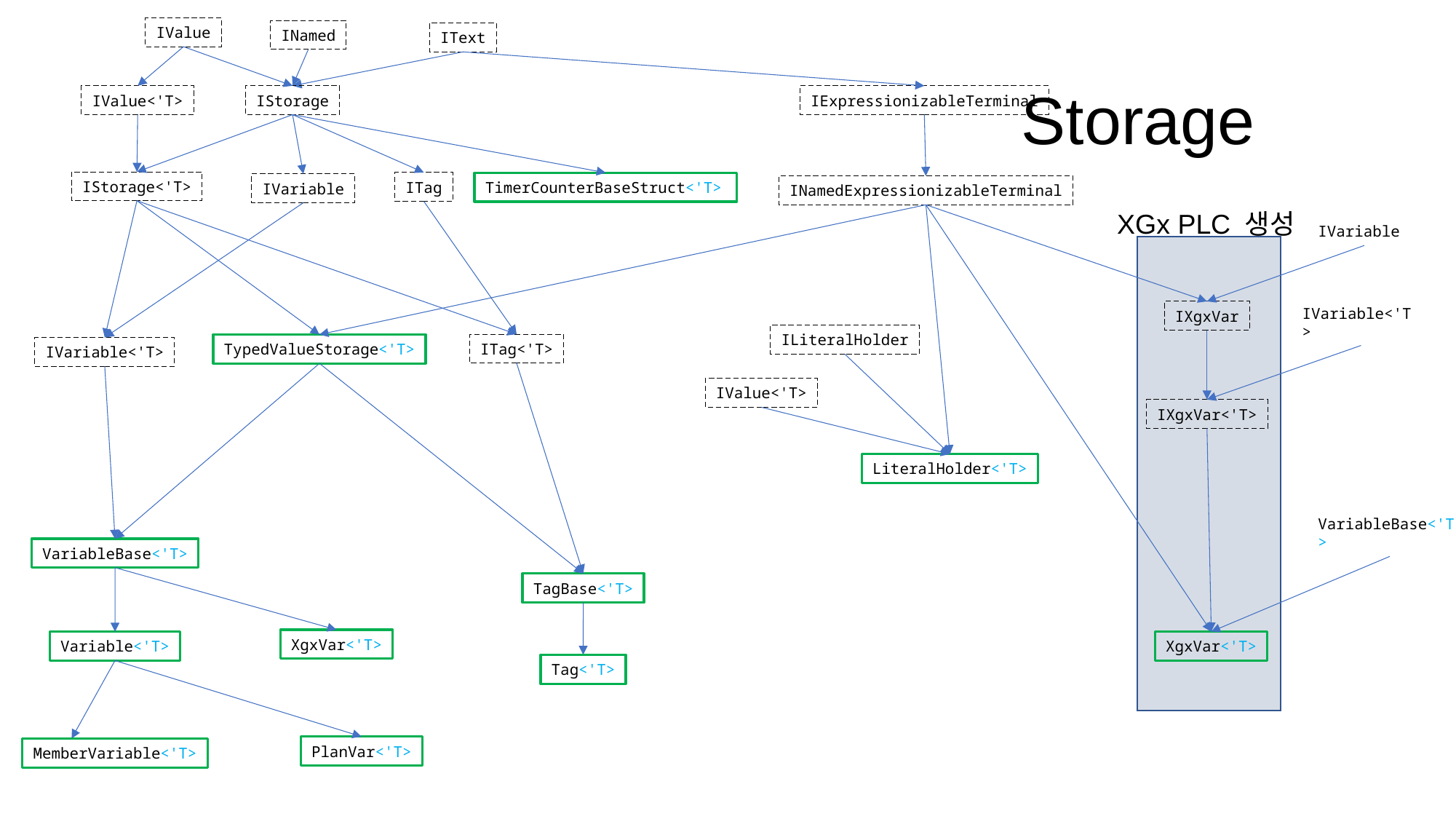

IValue
INamed
IText
# Storage
IValue<'T>
IStorage
IExpressionizableTerminal
IStorage<'T>
ITag
TimerCounterBaseStruct<'T>
IVariable
INamedExpressionizableTerminal
XGx PLC 생성
IVariable

IVariable<'T>
IXgxVar
ILiteralHolder
ITag<'T>
TypedValueStorage<'T>
IVariable<'T>
IValue<'T>
IXgxVar<'T>
LiteralHolder<'T>
VariableBase<'T>
VariableBase<'T>
TagBase<'T>
XgxVar<'T>
XgxVar<'T>
Variable<'T>
Tag<'T>
PlanVar<'T>
MemberVariable<'T>